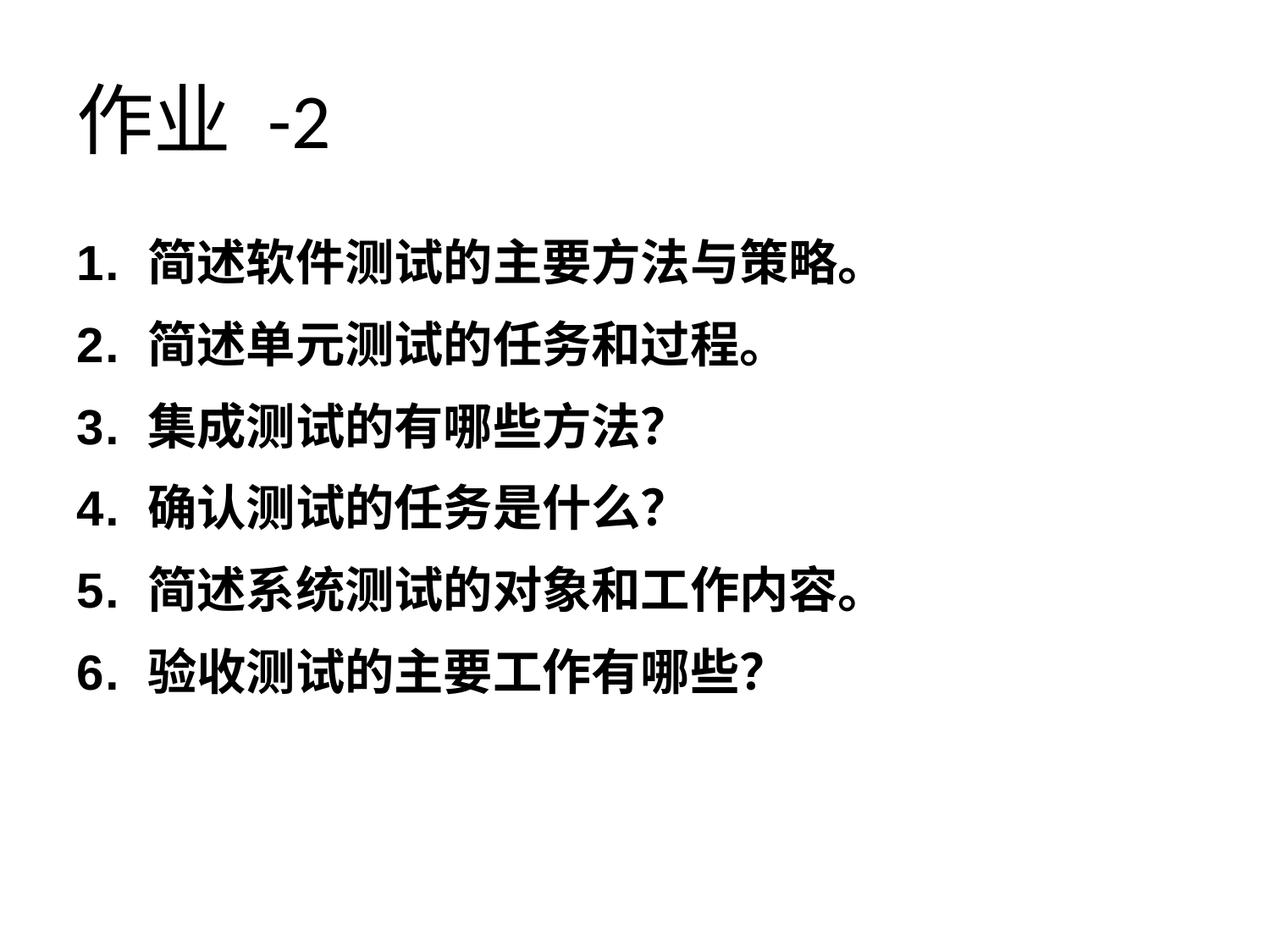

# 作业 -2
简述软件测试的主要方法与策略。
简述单元测试的任务和过程。
集成测试的有哪些方法？
确认测试的任务是什么？
简述系统测试的对象和工作内容。
验收测试的主要工作有哪些？